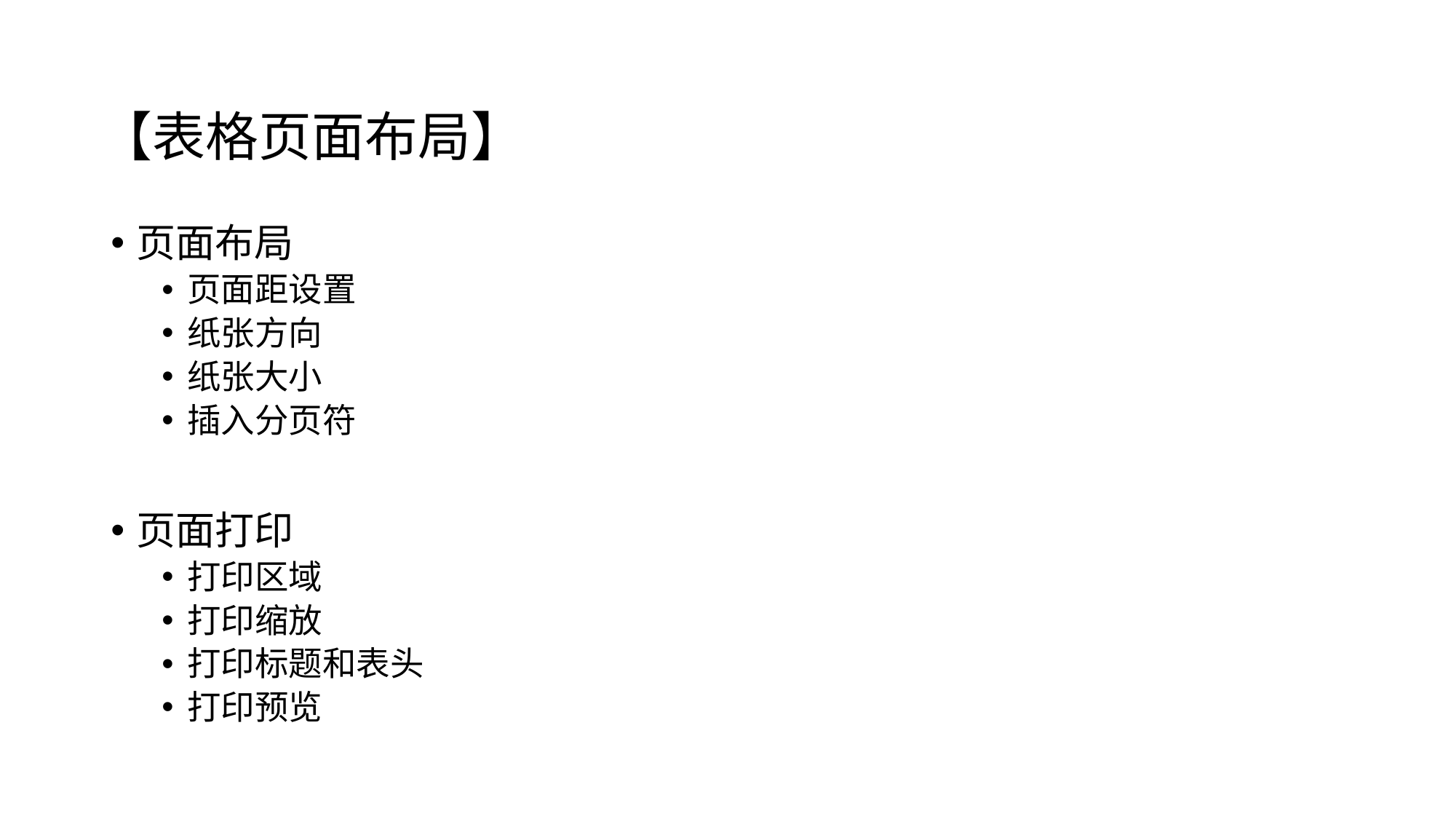

# 【表格页面布局】
页面布局
页面距设置
纸张方向
纸张大小
插入分页符

页面打印
打印区域
打印缩放
打印标题和表头
打印预览